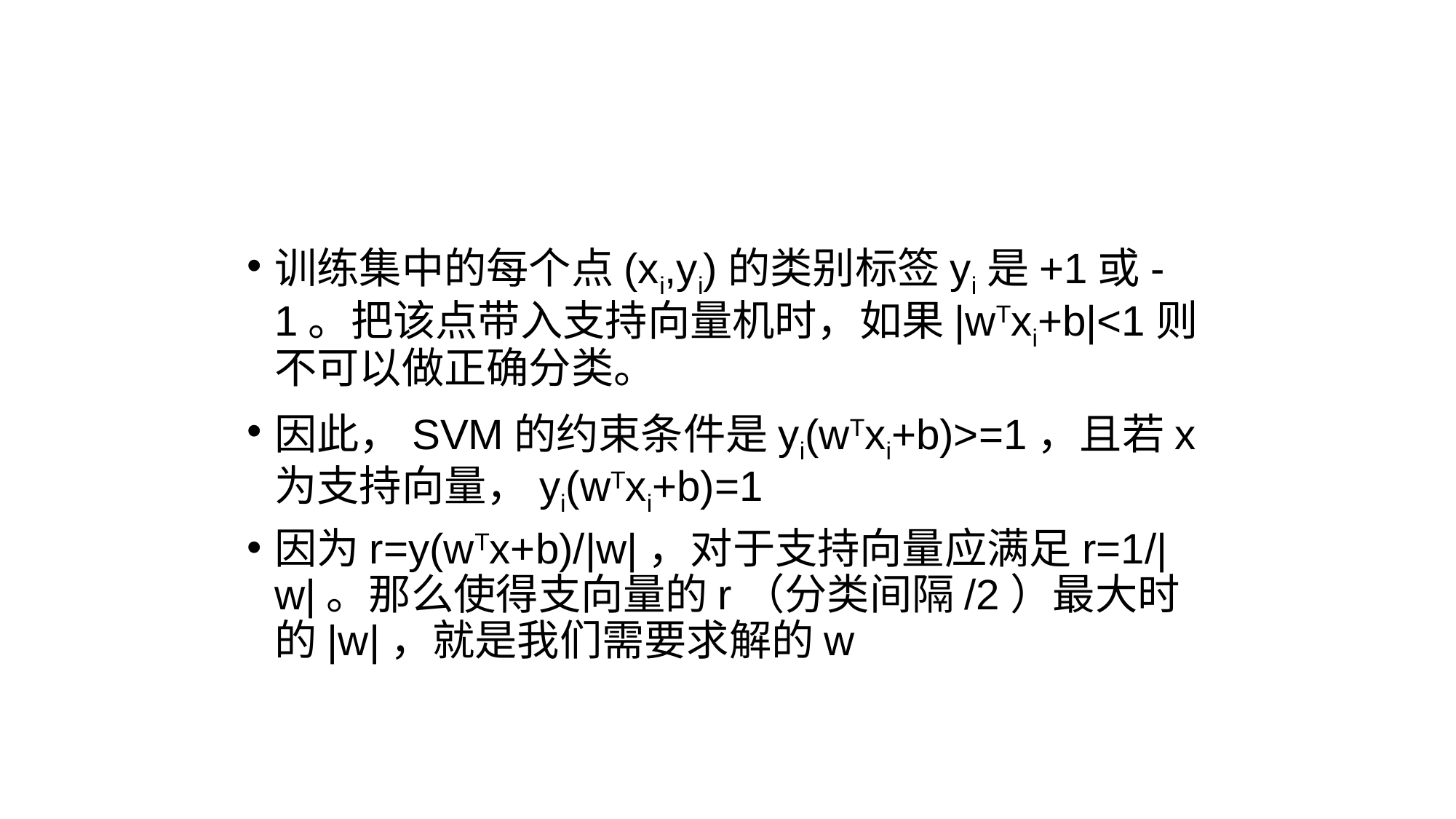

#
训练集中的每个点(xi,yi)的类别标签yi是+1或-1。把该点带入支持向量机时，如果|wTxi+b|<1则不可以做正确分类。
因此，SVM的约束条件是yi(wTxi+b)>=1，且若x为支持向量，yi(wTxi+b)=1
因为r=y(wTx+b)/|w|，对于支持向量应满足r=1/|w|。那么使得支向量的r（分类间隔/2）最大时的|w|，就是我们需要求解的w